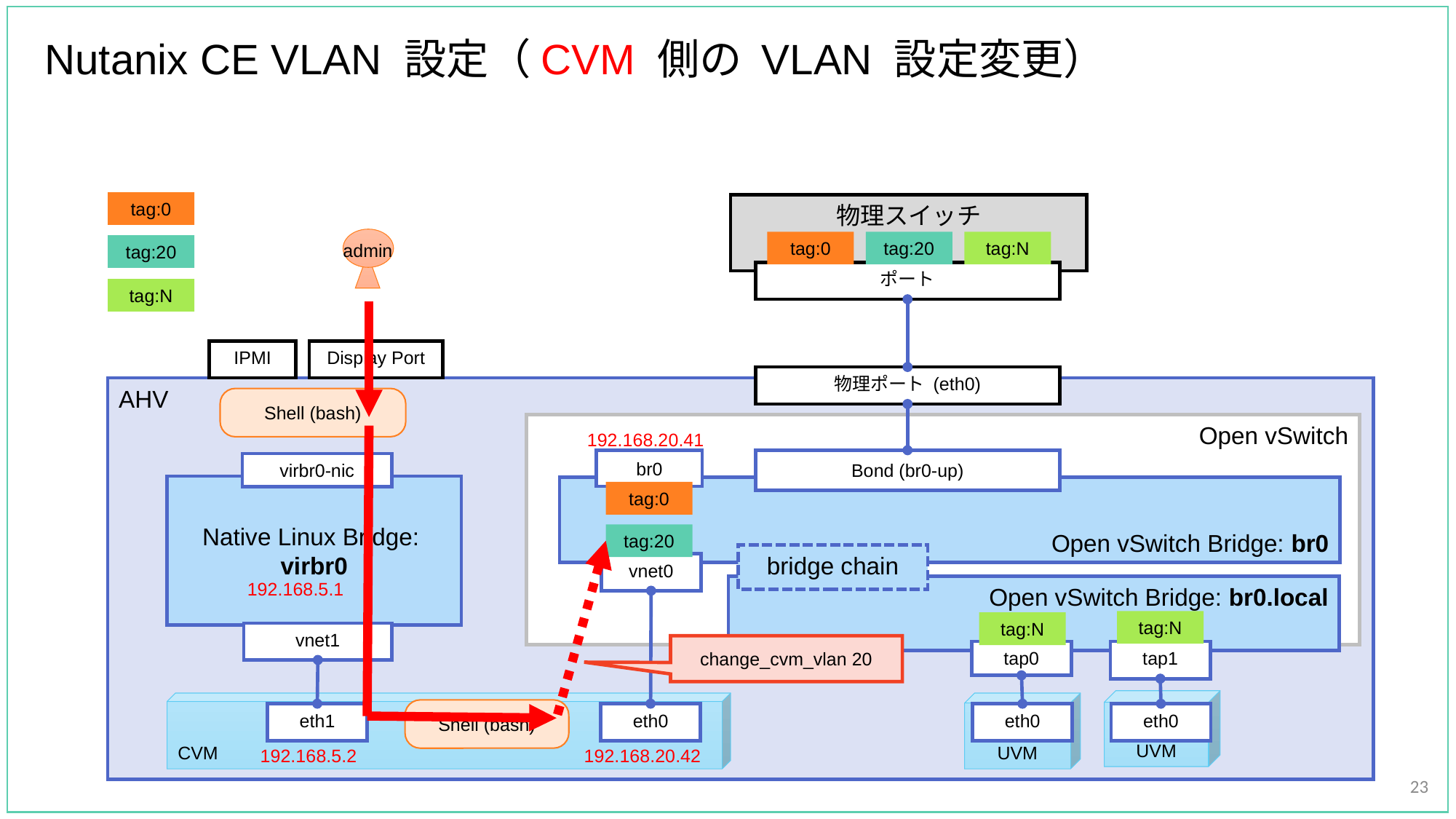

# Nutanix CE VLAN 設定（CVM 側の VLAN 設定変更）

tag:0
物理スイッチ

admin
tag:0
tag:20
tag:N
tag:20
ポート
tag:N
Display Port
IPMI
物理ポート (eth0)
AHV
Shell (bash)
Open vSwitch
192.168.20.41
Bond (br0-up)
br0
virbr0-nic
Native Linux Bridge:
virbr0
Open vSwitch Bridge: br0
tag:0
tag:20
bridge chain
vnet0
192.168.5.1
Open vSwitch Bridge: br0.local
tag:N
tag:N
vnet1
change_cvm_vlan 20
tap0
tap1
UVM
CVM
UVM
Shell (bash)
eth1
eth0
eth0
eth0
192.168.5.2
192.168.20.42
23